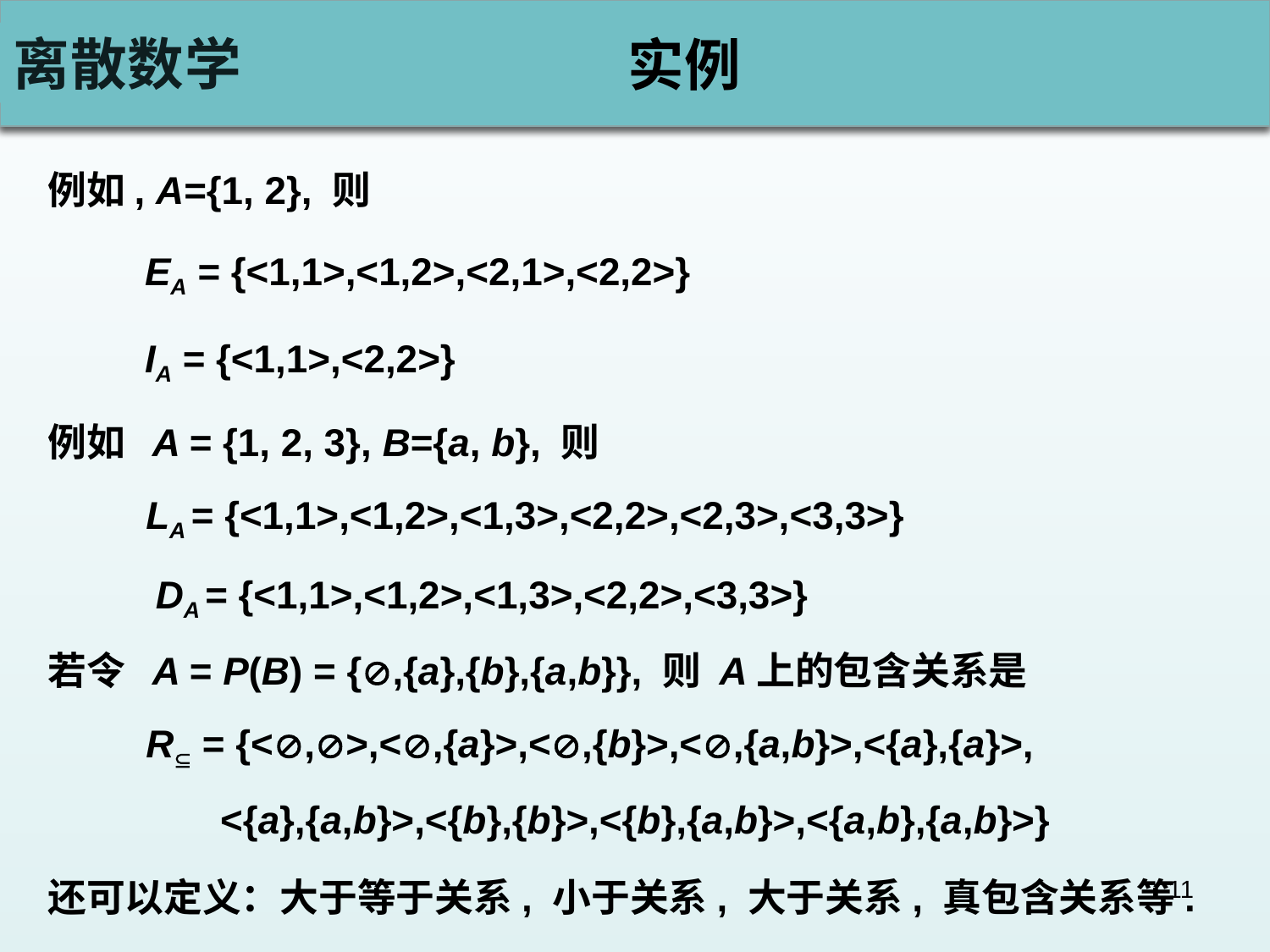

# 实例
例如, A={1, 2}, 则
         EA = {<1,1>,<1,2>,<2,1>,<2,2>}
         IA = {<1,1>,<2,2>}
例如  A = {1, 2, 3}, B={a, b}, 则
          LA = {<1,1>,<1,2>,<1,3>,<2,2>,<2,3>,<3,3>}
          DA = {<1,1>,<1,2>,<1,3>,<2,2>,<3,3>}
若令  A = P(B) = {∅,{a},{b},{a,b}}, 则 A上的包含关系是
          R⊆ = {<∅,∅>,<∅,{a}>,<∅,{b}>,<∅,{a,b}>,<{a},{a}>,
                <{a},{a,b}>,<{b},{b}>,<{b},{a,b}>,<{a,b},{a,b}>}
还可以定义：大于等于关系, 小于关系, 大于关系, 真包含关系等.
11